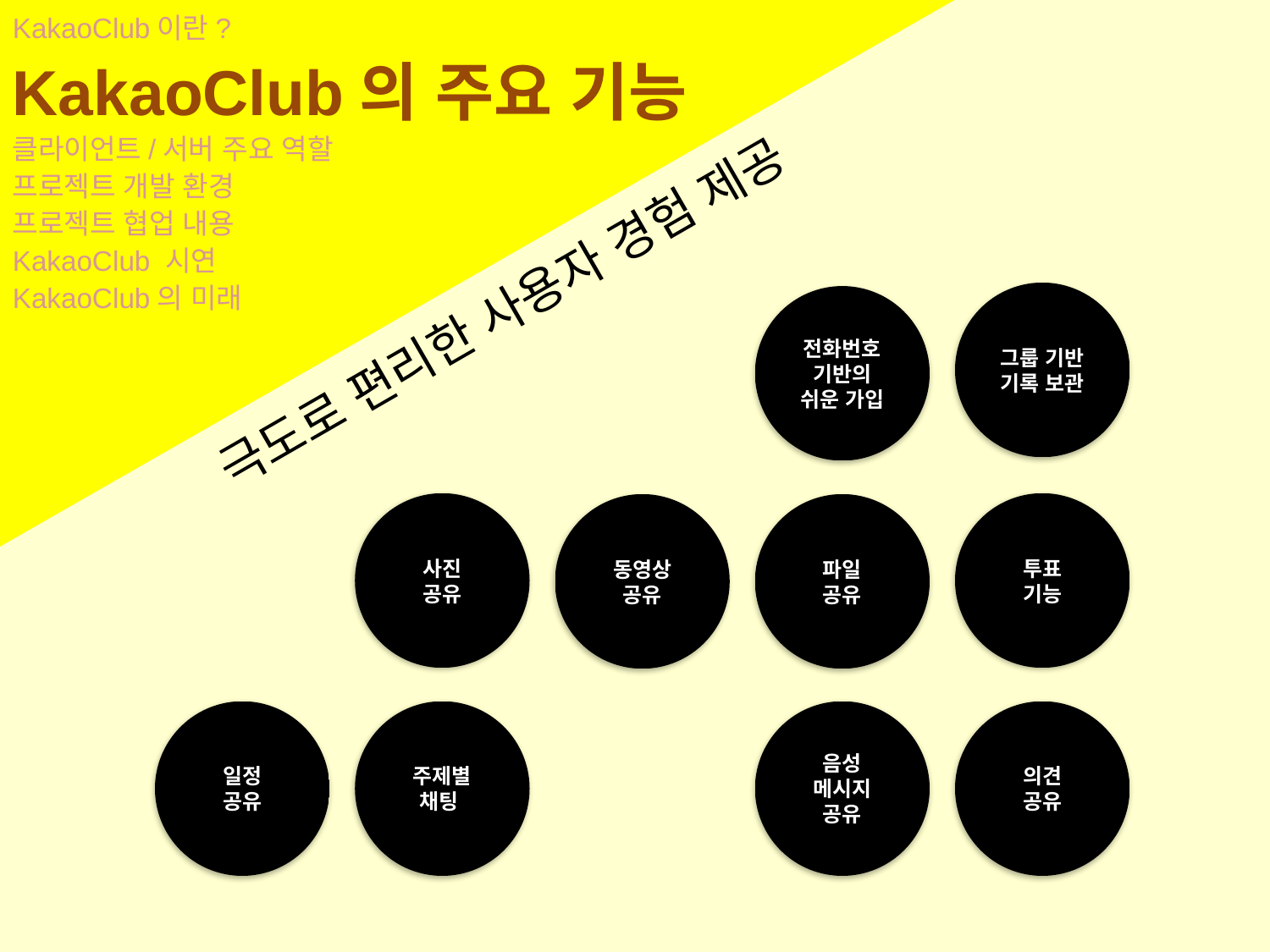

KakaoClub이란?
KakaoClub의 주요 기능
클라이언트/서버 주요 역할
프로젝트 개발 환경
프로젝트 협업 내용
KakaoClub 시연
KakaoClub의 미래

극도로 편리한 사용자 경험 제공
그룹 기반
기록 보관
전화번호 기반의
쉬운 가입
사진
공유
투표
기능
동영상
공유
파일
공유
일정
공유
주제별
채팅
음성
메시지
공유
의견
공유